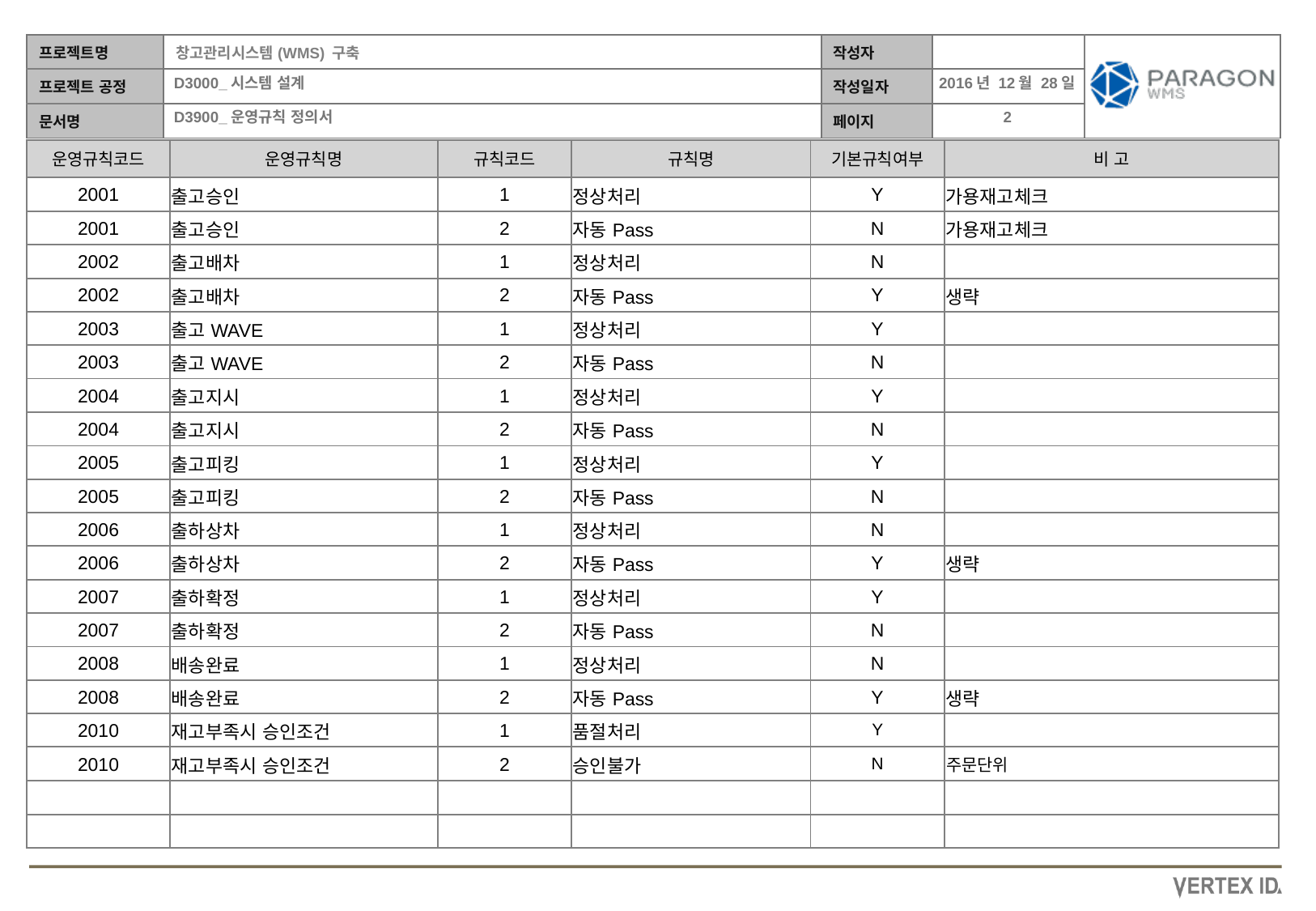

2016년 12월 28일
| 운영규칙코드 | 운영규칙명 | 규칙코드 | 규칙명 | 기본규칙여부 | 비 고 |
| --- | --- | --- | --- | --- | --- |
| 2001 | 출고승인 | 1 | 정상처리 | Y | 가용재고체크 |
| --- | --- | --- | --- | --- | --- |
| 2001 | 출고승인 | 2 | 자동Pass | N | 가용재고체크 |
| 2002 | 출고배차 | 1 | 정상처리 | N |  |
| 2002 | 출고배차 | 2 | 자동Pass | Y | 생략 |
| 2003 | 출고WAVE | 1 | 정상처리 | Y |  |
| 2003 | 출고WAVE | 2 | 자동Pass | N |  |
| 2004 | 출고지시 | 1 | 정상처리 | Y |  |
| 2004 | 출고지시 | 2 | 자동Pass | N |  |
| 2005 | 출고피킹 | 1 | 정상처리 | Y |  |
| 2005 | 출고피킹 | 2 | 자동Pass | N |  |
| 2006 | 출하상차 | 1 | 정상처리 | N |  |
| 2006 | 출하상차 | 2 | 자동Pass | Y | 생략 |
| 2007 | 출하확정 | 1 | 정상처리 | Y |  |
| 2007 | 출하확정 | 2 | 자동Pass | N |  |
| 2008 | 배송완료 | 1 | 정상처리 | N |  |
| 2008 | 배송완료 | 2 | 자동Pass | Y | 생략 |
| 2010 | 재고부족시 승인조건 | 1 | 품절처리 | Y |  |
| 2010 | 재고부족시 승인조건 | 2 | 승인불가 | N | 주문단위 |
|  |  |  |  |  |  |
|  |  |  |  |  |  |